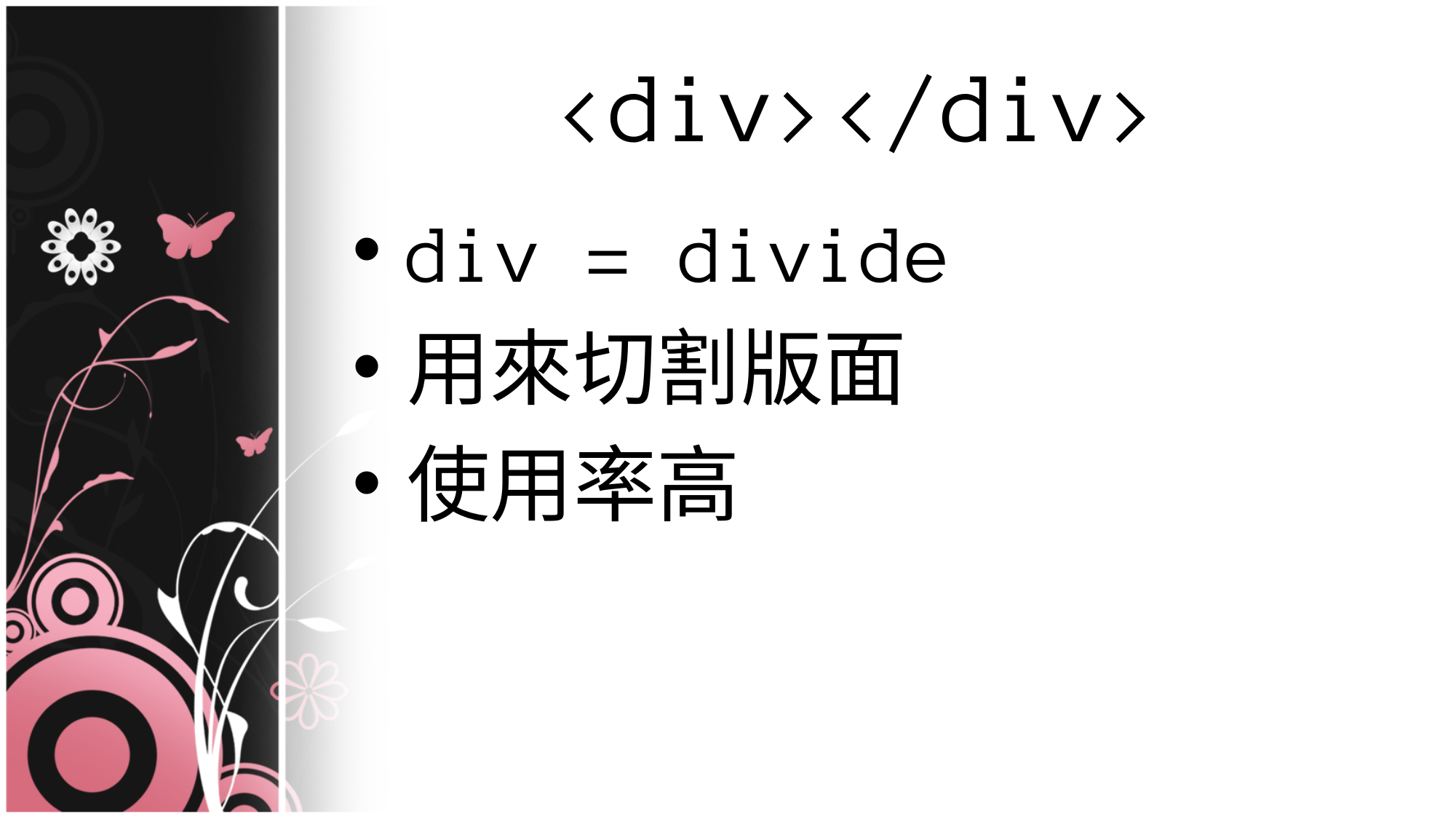

# <div></div>
div = divide
用來切割版面
使用率高